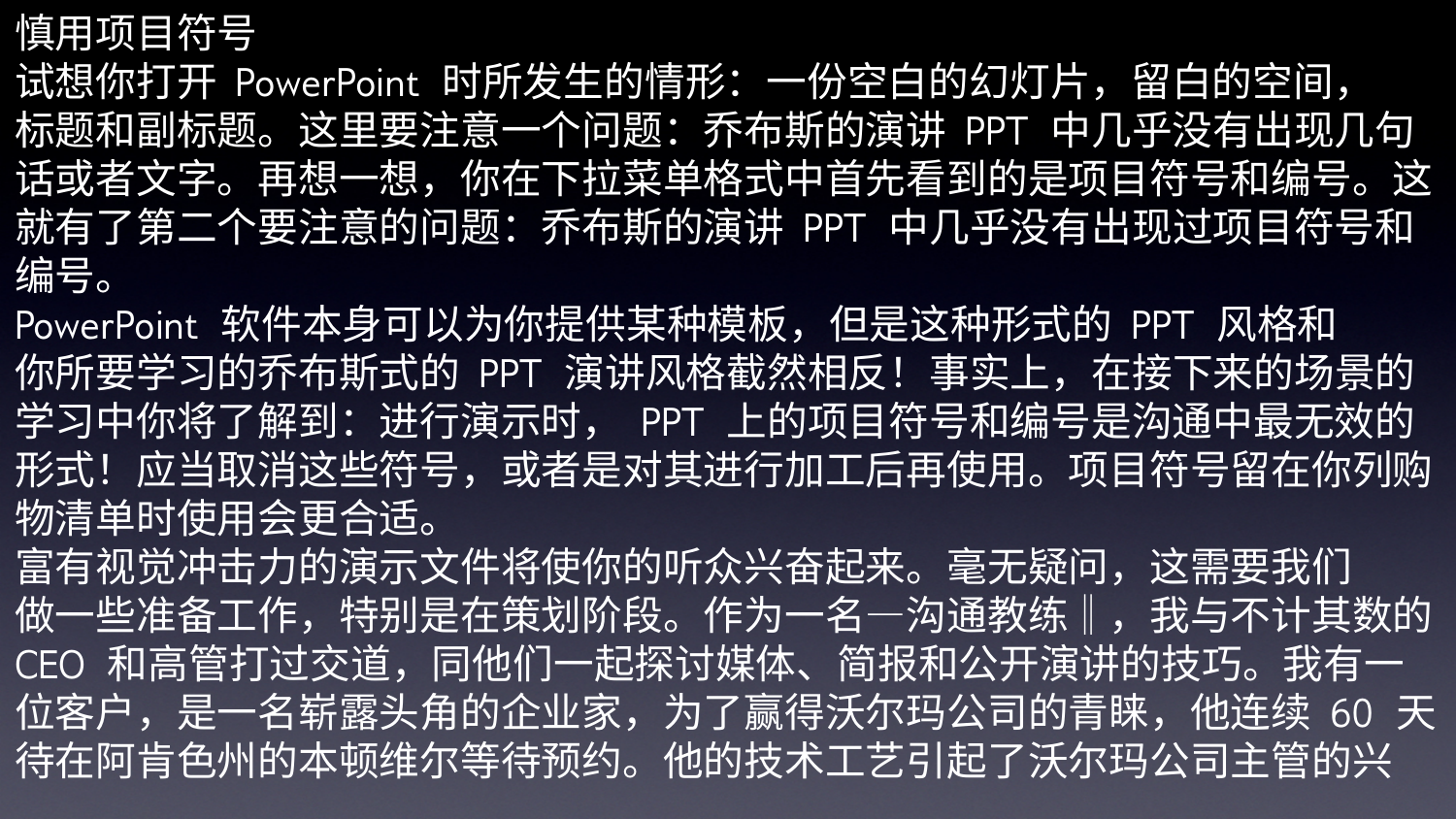

慎用项目符号
试想你打开 PowerPoint 时所发生的情形：一份空白的幻灯片，留白的空间，
标题和副标题。这里要注意一个问题：乔布斯的演讲 PPT 中几乎没有出现几句
话或者文字。再想一想，你在下拉菜单格式中首先看到的是项目符号和编号。这
就有了第二个要注意的问题：乔布斯的演讲 PPT 中几乎没有出现过项目符号和
编号。
PowerPoint 软件本身可以为你提供某种模板，但是这种形式的 PPT 风格和
你所要学习的乔布斯式的 PPT 演讲风格截然相反！事实上，在接下来的场景的
学习中你将了解到：进行演示时， PPT 上的项目符号和编号是沟通中最无效的形式！应当取消这些符号，或者是对其进行加工后再使用。项目符号留在你列购物清单时使用会更合适。
富有视觉冲击力的演示文件将使你的听众兴奋起来。毫无疑问，这需要我们
做一些准备工作，特别是在策划阶段。作为一名―沟通教练‖，我与不计其数的
CEO 和高管打过交道，同他们一起探讨媒体、简报和公开演讲的技巧。我有一
位客户，是一名崭露头角的企业家，为了赢得沃尔玛公司的青睐，他连续 60 天
待在阿肯色州的本顿维尔等待预约。他的技术工艺引起了沃尔玛公司主管的兴